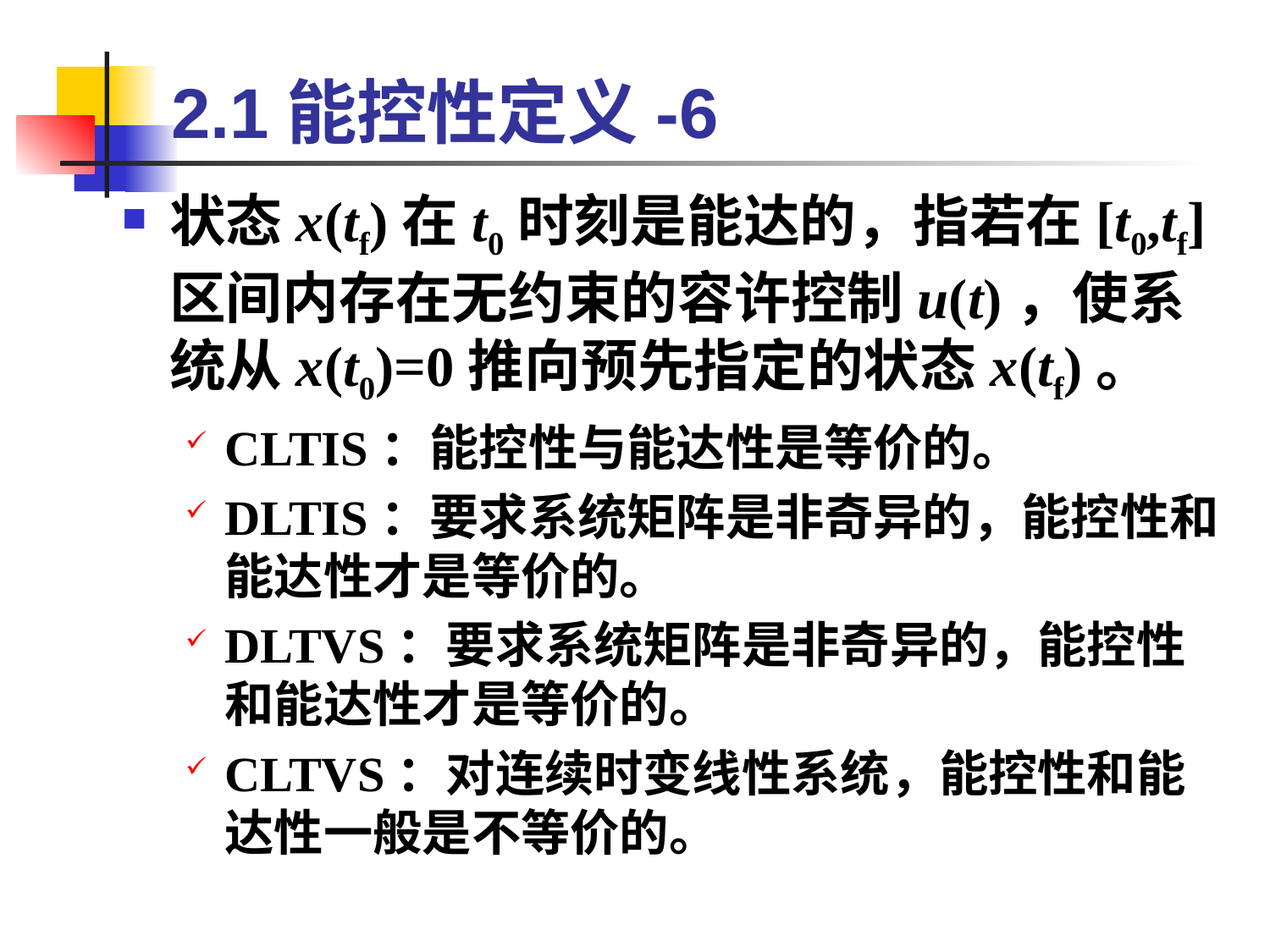

# 2.1能控性定义-6
状态x(tf)在t0时刻是能达的，指若在[t0,tf]区间内存在无约束的容许控制u(t)，使系统从x(t0)=0推向预先指定的状态x(tf)。
CLTIS：能控性与能达性是等价的。
DLTIS：要求系统矩阵是非奇异的，能控性和能达性才是等价的。
DLTVS：要求系统矩阵是非奇异的，能控性和能达性才是等价的。
CLTVS：对连续时变线性系统，能控性和能达性一般是不等价的。